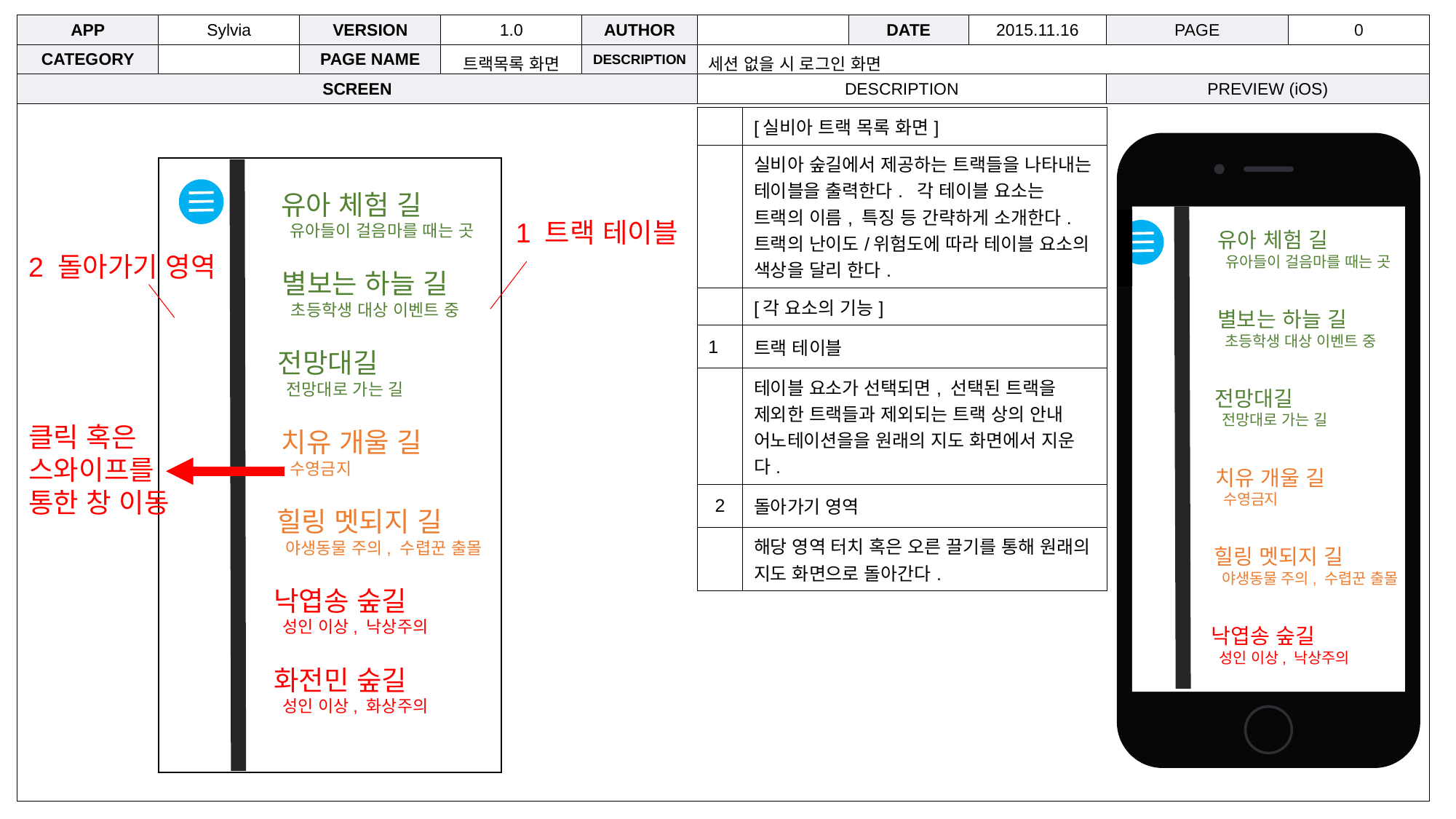

|  |  |  |  |  |  |  |  |  | 0 |
| --- | --- | --- | --- | --- | --- | --- | --- | --- | --- |
|  |  |  | 트랙목록 화면 |  | 세션 없을 시 로그인 화면 |  |  |  |  |
|  |  |  |  |  |  |  |  |  |  |
|  | [실비아 트랙 목록 화면] |
| --- | --- |
|  | 실비아 숲길에서 제공하는 트랙들을 나타내는 테이블을 출력한다. 각 테이블 요소는 트랙의 이름, 특징 등 간략하게 소개한다. 트랙의 난이도/위험도에 따라 테이블 요소의 색상을 달리 한다. |
|  | [각 요소의 기능] |
| 1 | 트랙 테이블 |
|  | 테이블 요소가 선택되면, 선택된 트랙을 제외한 트랙들과 제외되는 트랙 상의 안내 어노테이션을을 원래의 지도 화면에서 지운다. |
| 2 | 돌아가기 영역 |
|  | 해당 영역 터치 혹은 오른 끌기를 통해 원래의 지도 화면으로 돌아간다. |

유아 체험 길
 유아들이 걸음마를 때는 곳
1 트랙 테이블

유아 체험 길
 유아들이 걸음마를 때는 곳
2 돌아가기 영역
별보는 하늘 길
 초등학생 대상 이벤트 중
별보는 하늘 길
 초등학생 대상 이벤트 중
전망대길
 전망대로 가는 길
전망대길
 전망대로 가는 길
클릭 혹은
스와이프를
통한 창 이동
치유 개울 길
 수영금지
치유 개울 길
 수영금지
힐링 멧되지 길
 야생동물 주의, 수렵꾼 출몰
힐링 멧되지 길
 야생동물 주의, 수렵꾼 출몰
낙엽송 숲길
 성인 이상, 낙상주의
낙엽송 숲길
 성인 이상, 낙상주의
화전민 숲길
 성인 이상, 화상주의